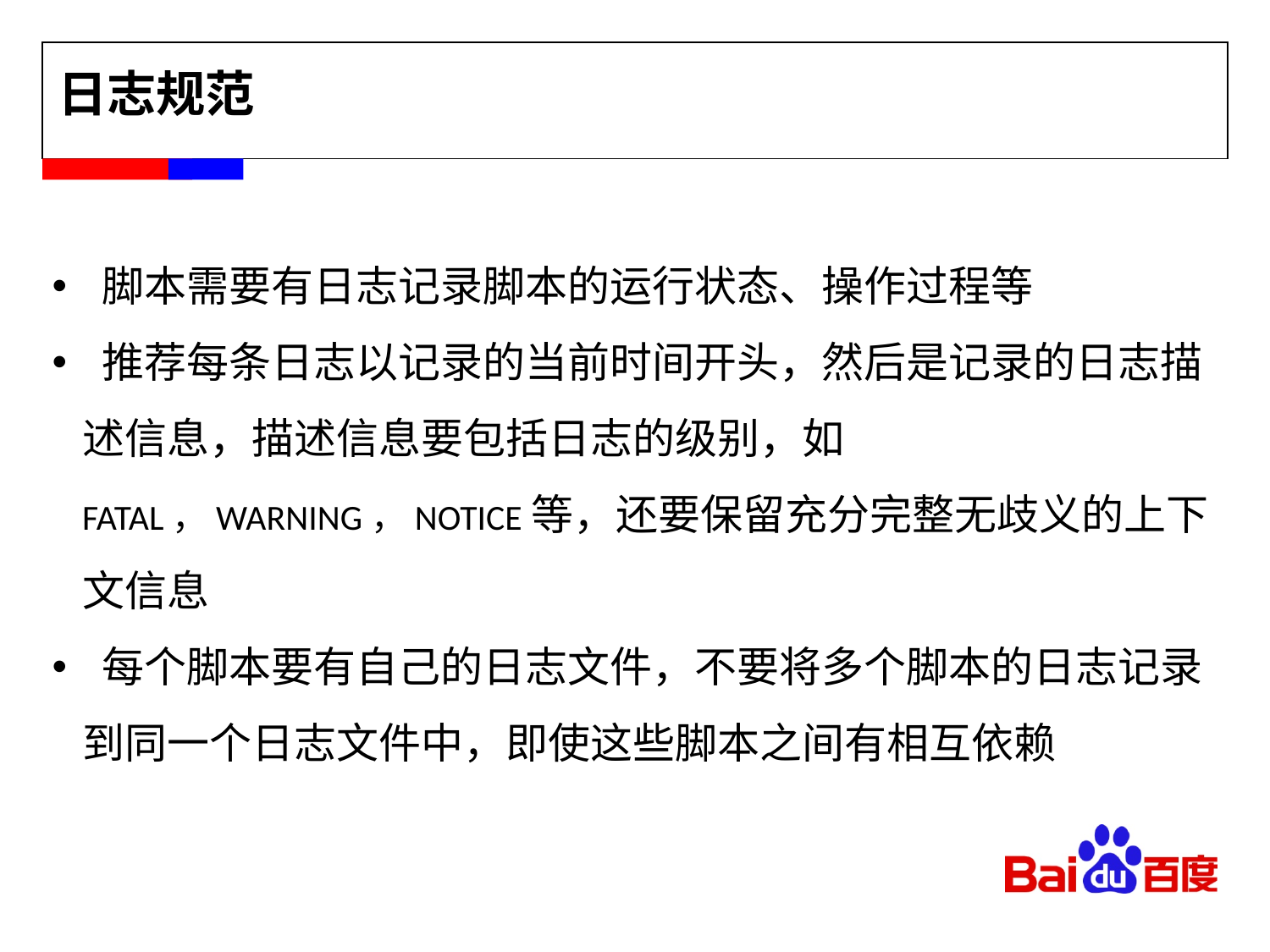

# 日志规范
 脚本需要有日志记录脚本的运行状态、操作过程等
 推荐每条日志以记录的当前时间开头，然后是记录的日志描述信息，描述信息要包括日志的级别，如FATAL，WARNING，NOTICE等，还要保留充分完整无歧义的上下文信息
 每个脚本要有自己的日志文件，不要将多个脚本的日志记录到同一个日志文件中，即使这些脚本之间有相互依赖